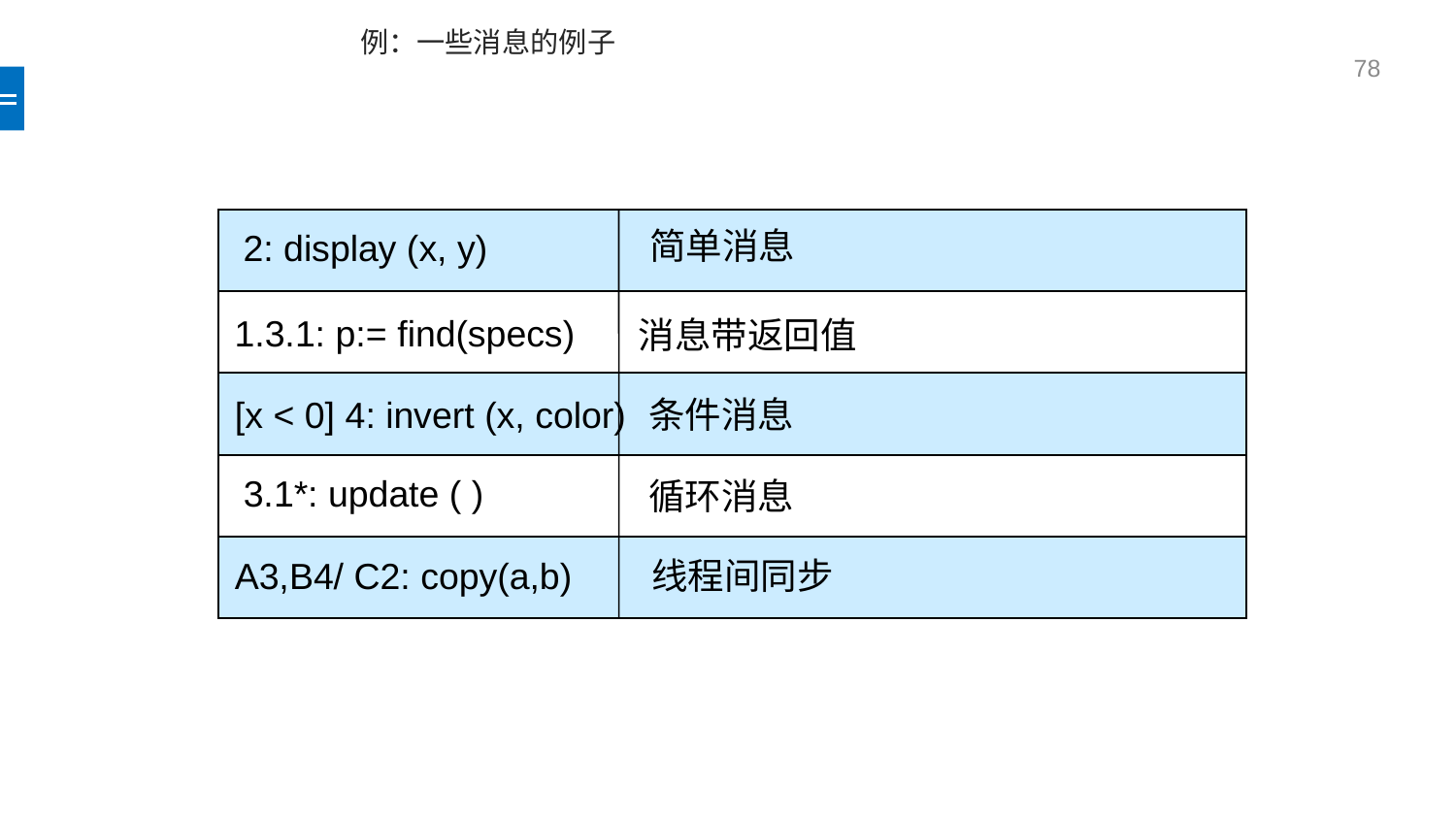

例：一些消息的例子

简单消息
2: display (x, y)
1.3.1: p:= find(specs)
消息带返回值

[x < 0] 4: invert (x, color)
条件消息
3.1*: update ( )
循环消息

A3,B4/ C2: copy(a,b)
线程间同步
78